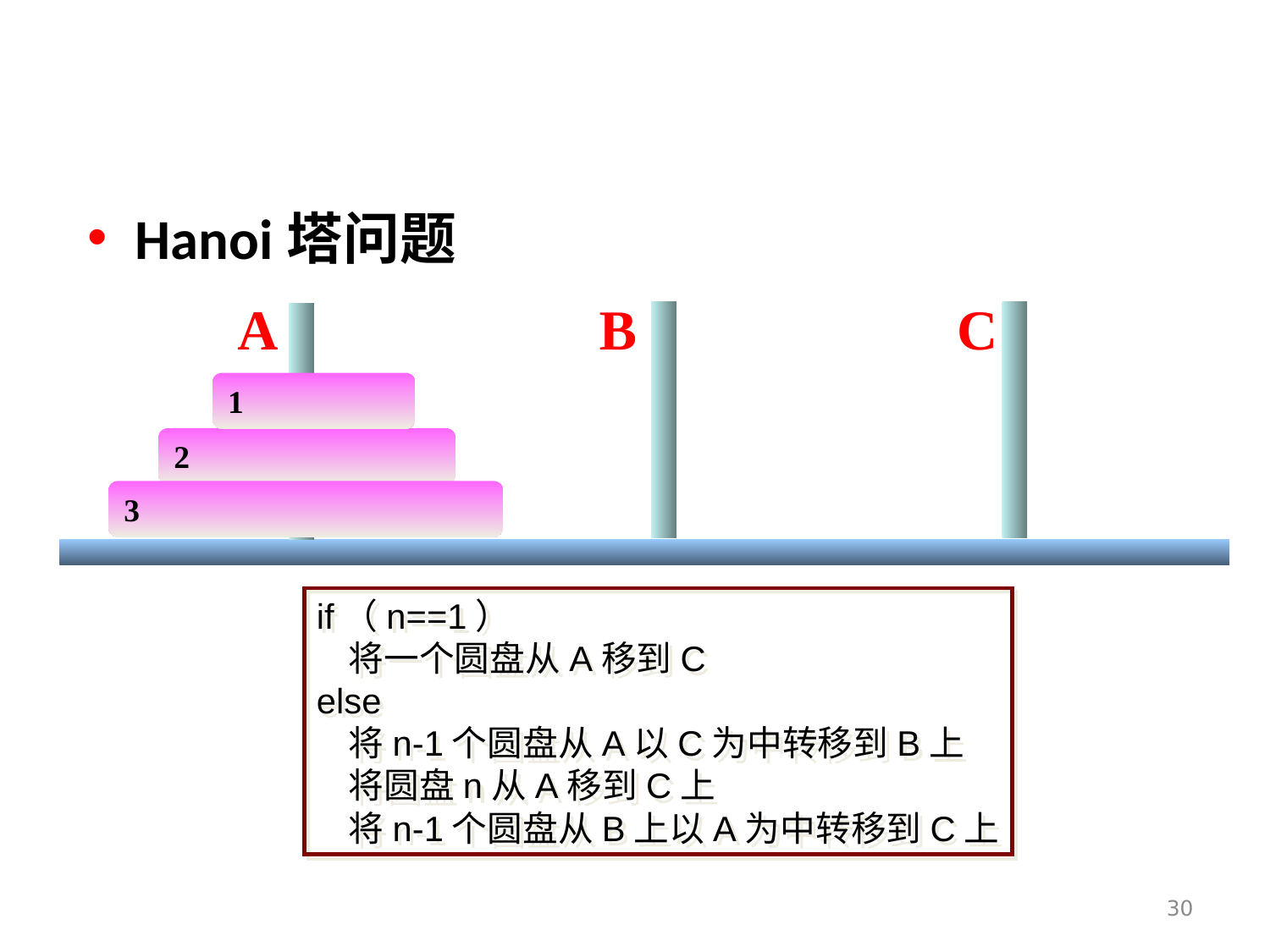

#
Hanoi塔问题
A
B
C

1

2
3
if（n==1）
   将一个圆盘从A移到C
else
   将n-1个圆盘从A以C为中转移到B上
   将圆盘n从A移到C上
   将n-1个圆盘从B上以A为中转移到C上
30